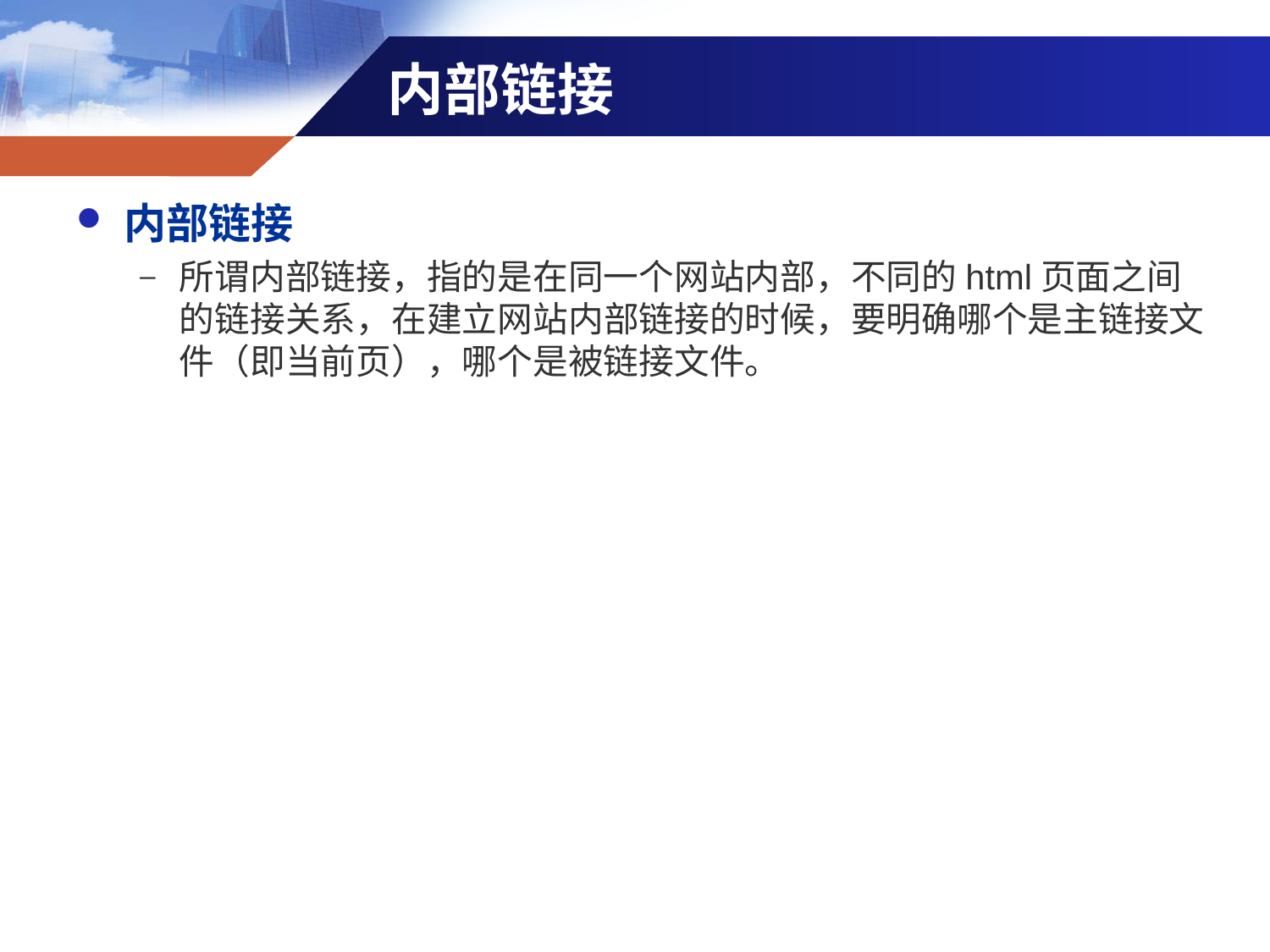

# 内部链接
内部链接
所谓内部链接，指的是在同一个网站内部，不同的html页面之间的链接关系，在建立网站内部链接的时候，要明确哪个是主链接文件（即当前页），哪个是被链接文件。